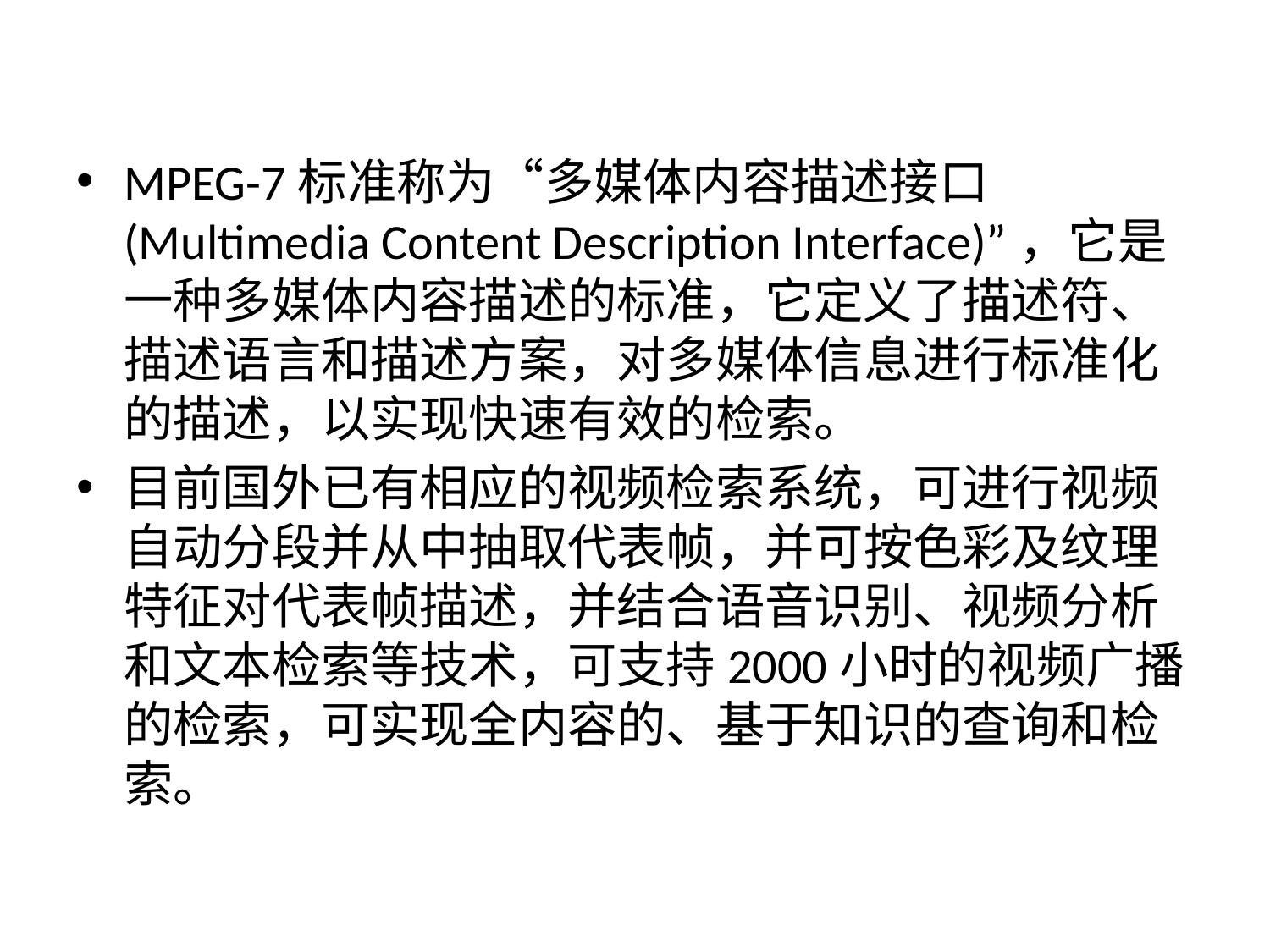

MPEG-7标准称为“多媒体内容描述接口(Multimedia Content Description Interface)”，它是一种多媒体内容描述的标准，它定义了描述符、描述语言和描述方案，对多媒体信息进行标准化的描述，以实现快速有效的检索。
目前国外已有相应的视频检索系统，可进行视频自动分段并从中抽取代表帧，并可按色彩及纹理特征对代表帧描述，并结合语音识别、视频分析和文本检索等技术，可支持2000小时的视频广播的检索，可实现全内容的、基于知识的查询和检索。